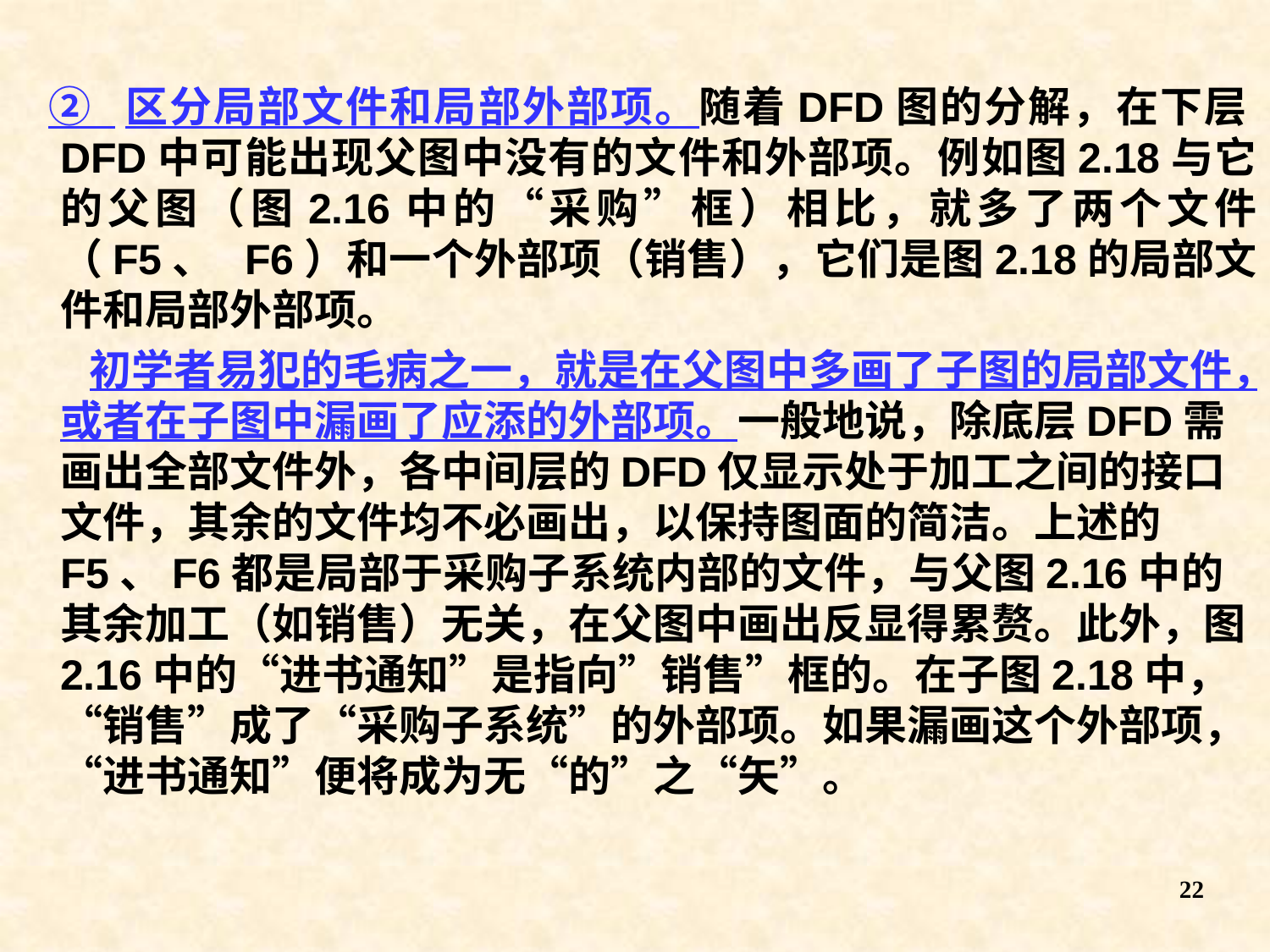

②  区分局部文件和局部外部项。随着DFD图的分解，在下层DFD中可能出现父图中没有的文件和外部项。例如图2.18与它的父图（图2.16中的“采购”框）相比，就多了两个文件（F5、  F6）和一个外部项（销售），它们是图2.18的局部文件和局部外部项。
       初学者易犯的毛病之一，就是在父图中多画了子图的局部文件，或者在子图中漏画了应添的外部项。一般地说，除底层DFD需画出全部文件外，各中间层的DFD仅显示处于加工之间的接口文件，其余的文件均不必画出，以保持图面的简洁。上述的F5、F6都是局部于采购子系统内部的文件，与父图2.16中的其余加工（如销售）无关，在父图中画出反显得累赘。此外，图2.16中的“进书通知”是指向”销售”框的。在子图2.18中，“销售”成了“采购子系统”的外部项。如果漏画这个外部项，“进书通知”便将成为无“的”之“矢”。
22